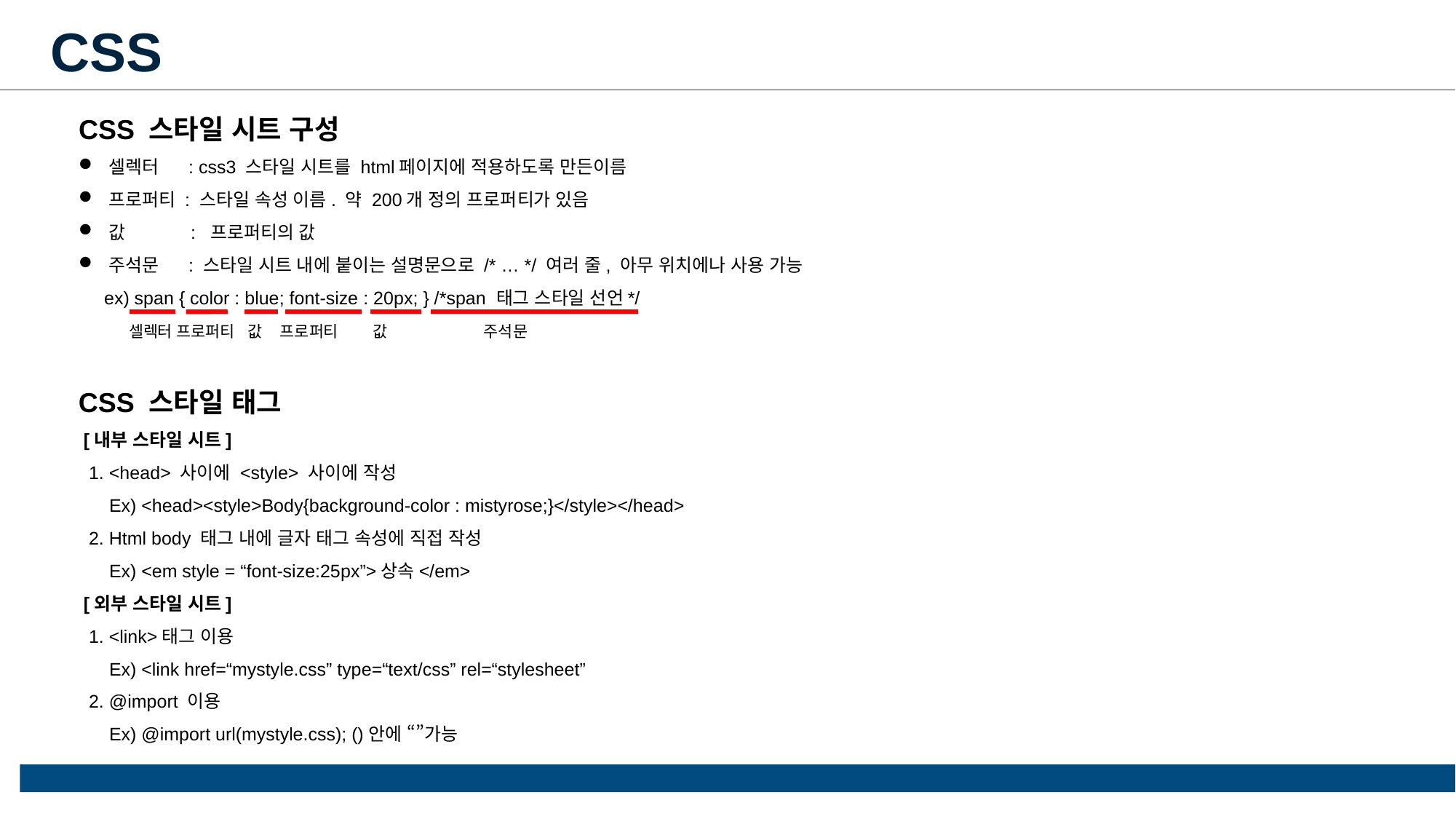

CSS
CSS 스타일 시트 구성
 셀렉터     : css3 스타일 시트를 html페이지에 적용하도록 만든이름
 프로퍼티 : 스타일 속성 이름. 약 200개 정의 프로퍼티가 있음
 값            :  프로퍼티의 값
 주석문     : 스타일 시트 내에 붙이는 설명문으로 /* … */ 여러 줄, 아무 위치에나 사용 가능
     ex) span { color : blue; font-size : 20px; } /*span 태그 스타일 선언*/
         셀렉터 프로퍼티   값    프로퍼티        값                      주석문
CSS 스타일 태그
 [내부 스타일 시트]
  1. <head> 사이에 <style> 사이에 작성
      Ex) <head><style>Body{background-color : mistyrose;}</style></head>
  2. Html body 태그 내에 글자 태그 속성에 직접 작성
      Ex) <em style = “font-size:25px”>상속</em>
 [외부 스타일 시트]
  1. <link>태그 이용
      Ex) <link href=“mystyle.css” type=“text/css” rel=“stylesheet”
  2. @import 이용
      Ex) @import url(mystyle.css); ()안에 “”가능